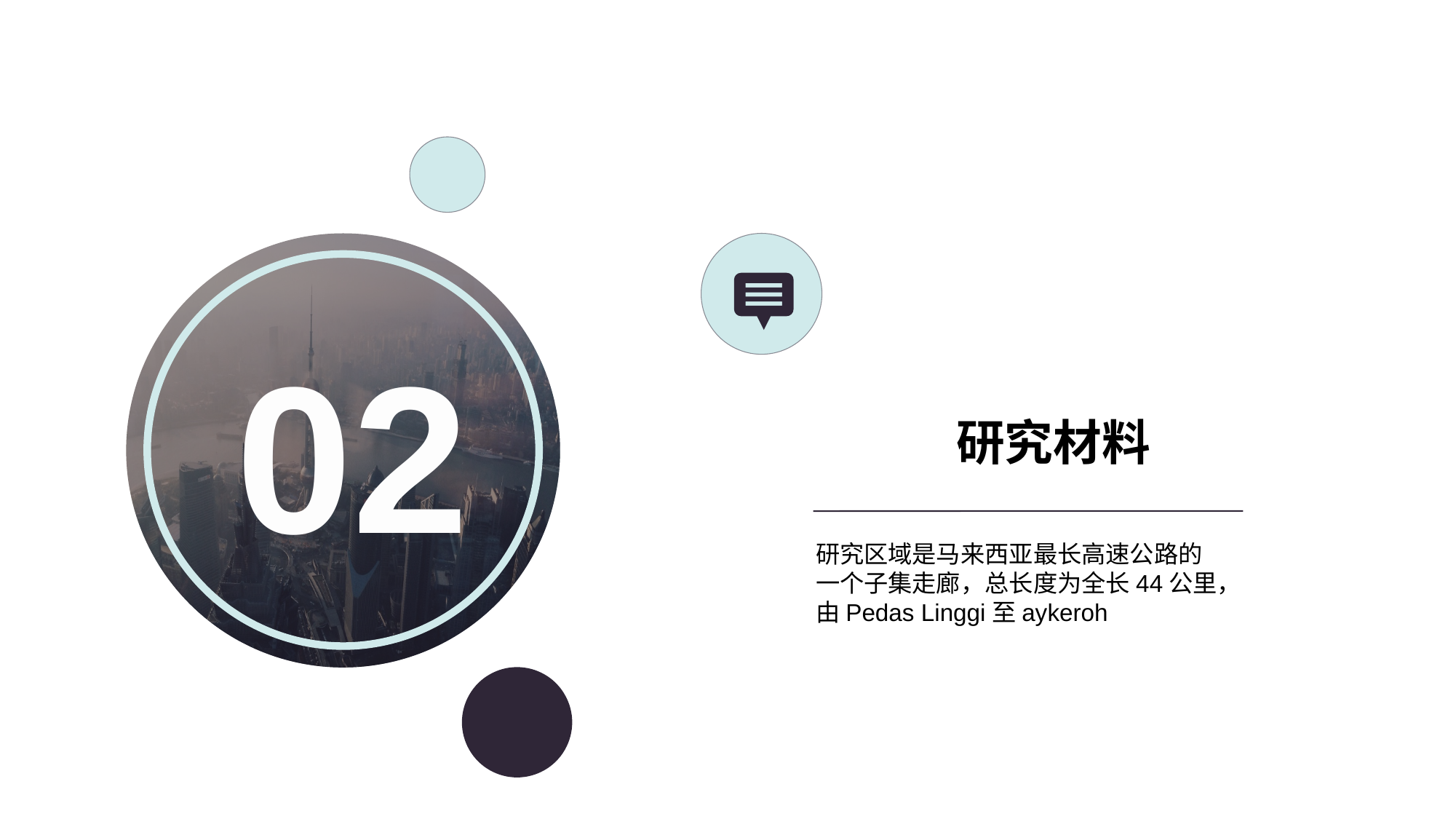

02
  研究材料

研究区域是马来西亚最长高速公路的
一个子集走廊，总长度为全长44公里，
由Pedas Linggi至aykeroh